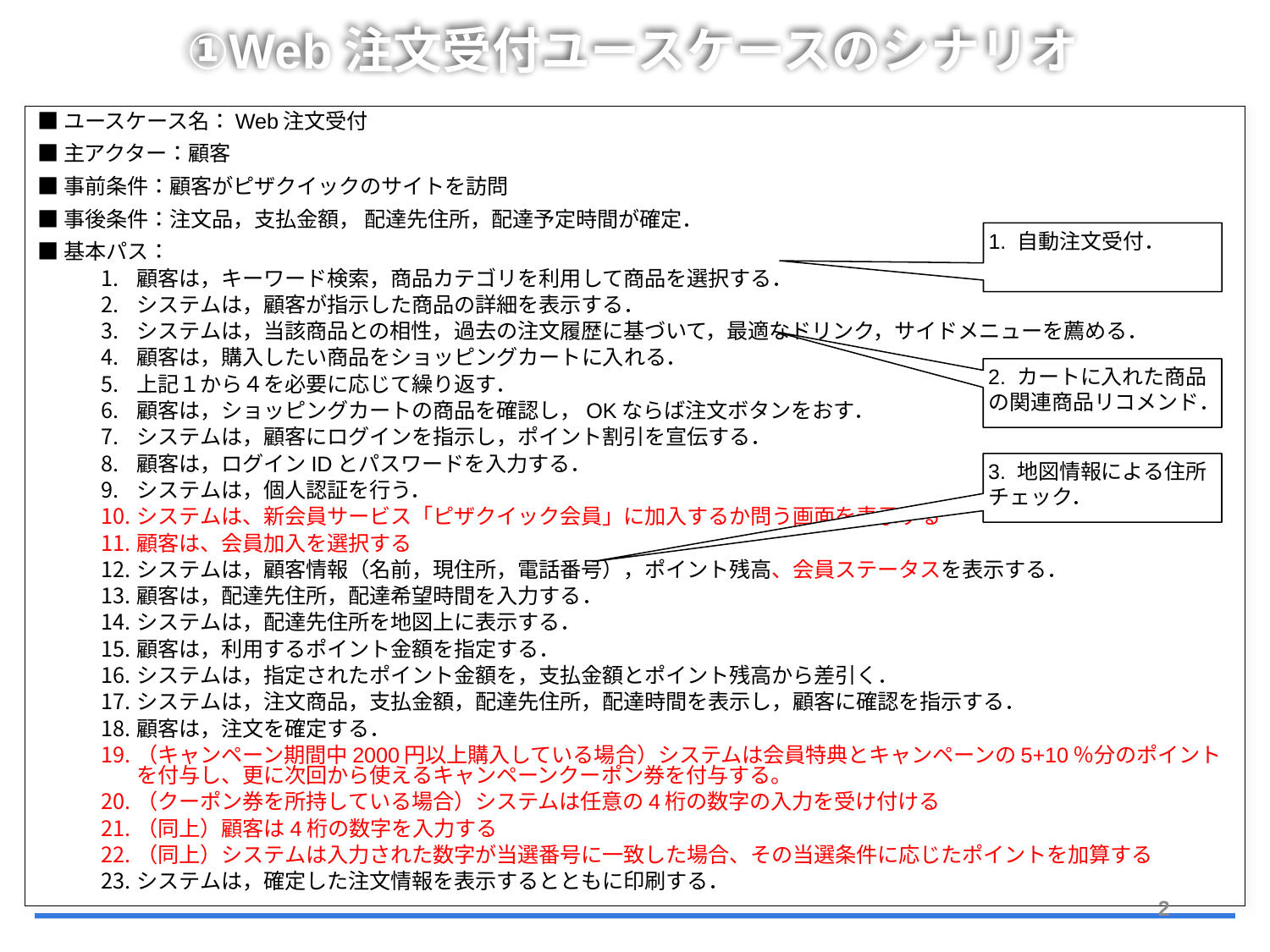

①Web注文受付ユースケースのシナリオ
■ユースケース名：Web注文受付
■主アクター：顧客
■事前条件：顧客がピザクイックのサイトを訪問
■事後条件：注文品，支払金額， 配達先住所，配達予定時間が確定．
■基本パス：
顧客は，キーワード検索，商品カテゴリを利用して商品を選択する．
システムは，顧客が指示した商品の詳細を表示する．
システムは，当該商品との相性，過去の注文履歴に基づいて，最適なドリンク，サイドメニューを薦める．
顧客は，購入したい商品をショッピングカートに入れる．
上記１から４を必要に応じて繰り返す．
顧客は，ショッピングカートの商品を確認し，OKならば注文ボタンをおす．
システムは，顧客にログインを指示し，ポイント割引を宣伝する．
顧客は，ログインIDとパスワードを入力する．
システムは，個人認証を行う．
システムは、新会員サービス「ピザクイック会員」に加入するか問う画面を表示する
顧客は、会員加入を選択する
システムは，顧客情報（名前，現住所，電話番号），ポイント残高、会員ステータスを表示する．
顧客は，配達先住所，配達希望時間を入力する．
システムは，配達先住所を地図上に表示する．
顧客は，利用するポイント金額を指定する．
システムは，指定されたポイント金額を，支払金額とポイント残高から差引く．
システムは，注文商品，支払金額，配達先住所，配達時間を表示し，顧客に確認を指示する．
顧客は，注文を確定する．
（キャンペーン期間中2000円以上購入している場合）システムは会員特典とキャンペーンの5+10％分のポイントを付与し、更に次回から使えるキャンペーンクーポン券を付与する。
（クーポン券を所持している場合）システムは任意の4桁の数字の入力を受け付ける
（同上）顧客は4桁の数字を入力する
（同上）システムは入力された数字が当選番号に一致した場合、その当選条件に応じたポイントを加算する
システムは，確定した注文情報を表示するとともに印刷する．
1. 自動注文受付．

2. カートに入れた商品の関連商品リコメンド．
3. 地図情報による住所チェック．

2